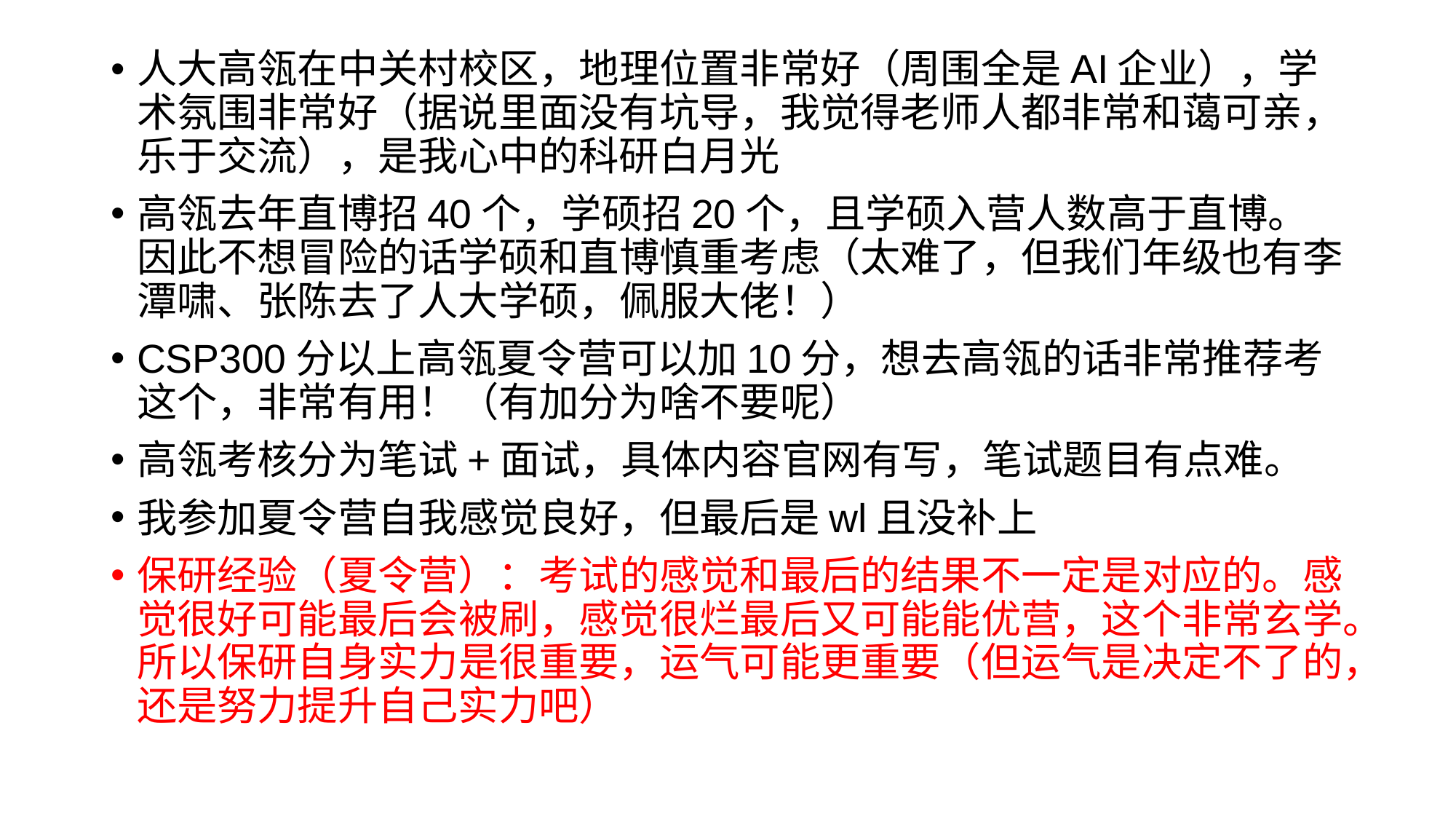

人大高瓴在中关村校区，地理位置非常好（周围全是AI企业），学术氛围非常好（据说里面没有坑导，我觉得老师人都非常和蔼可亲，乐于交流），是我心中的科研白月光
高瓴去年直博招40个，学硕招20个，且学硕入营人数高于直博。因此不想冒险的话学硕和直博慎重考虑（太难了，但我们年级也有李潭啸、张陈去了人大学硕，佩服大佬！）
CSP300分以上高瓴夏令营可以加10分，想去高瓴的话非常推荐考这个，非常有用！（有加分为啥不要呢）
高瓴考核分为笔试+面试，具体内容官网有写，笔试题目有点难。
我参加夏令营自我感觉良好，但最后是wl且没补上
保研经验（夏令营）：考试的感觉和最后的结果不一定是对应的。感觉很好可能最后会被刷，感觉很烂最后又可能能优营，这个非常玄学。所以保研自身实力是很重要，运气可能更重要（但运气是决定不了的，还是努力提升自己实力吧）